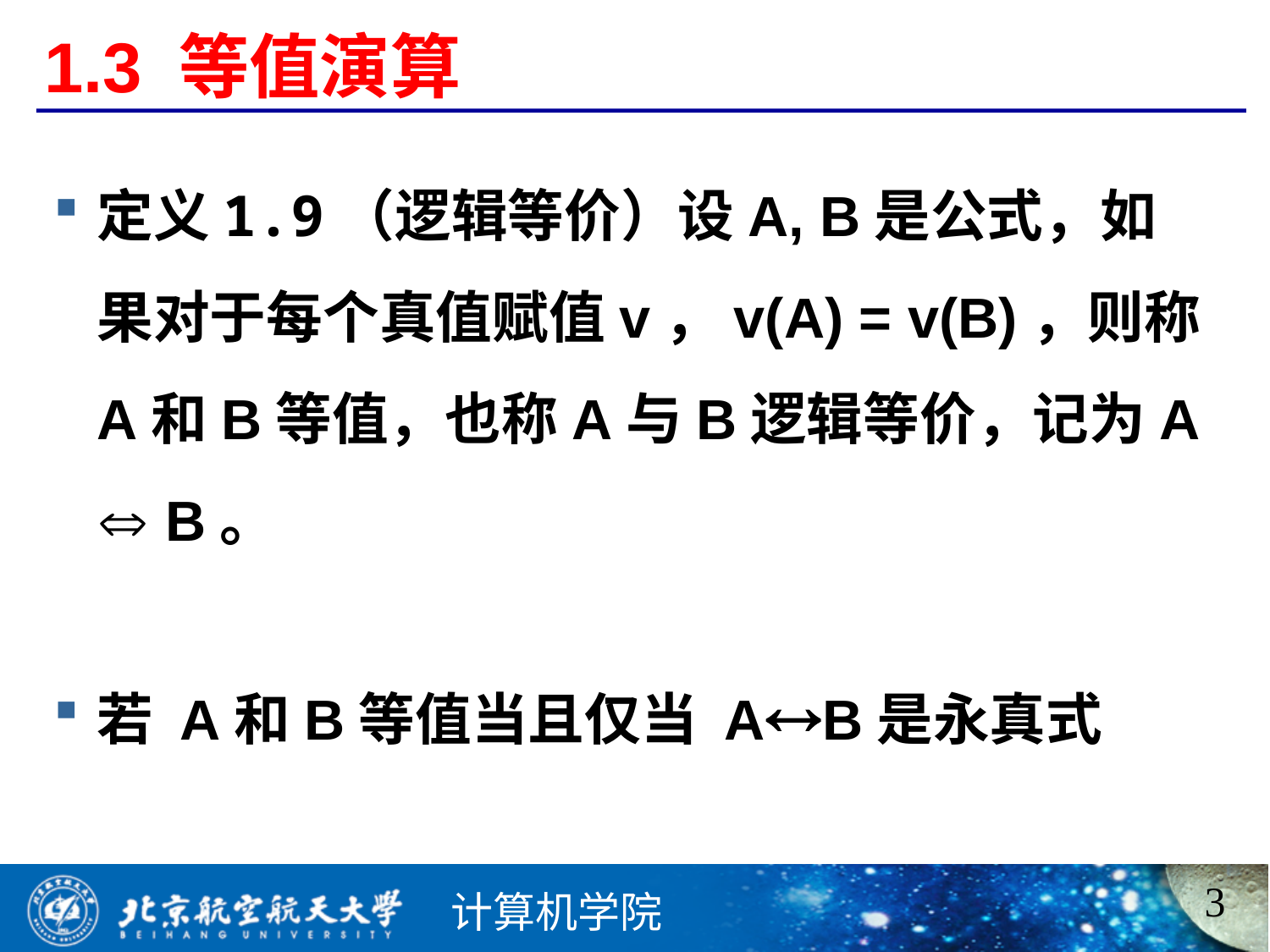

# 1.3 等值演算
定义1.9（逻辑等价）设A, B是公式，如果对于每个真值赋值v，v(A) = v(B)，则称A和B等值，也称A与B逻辑等价，记为A ⇔ B。

若 A和B等值当且仅当 A↔B是永真式